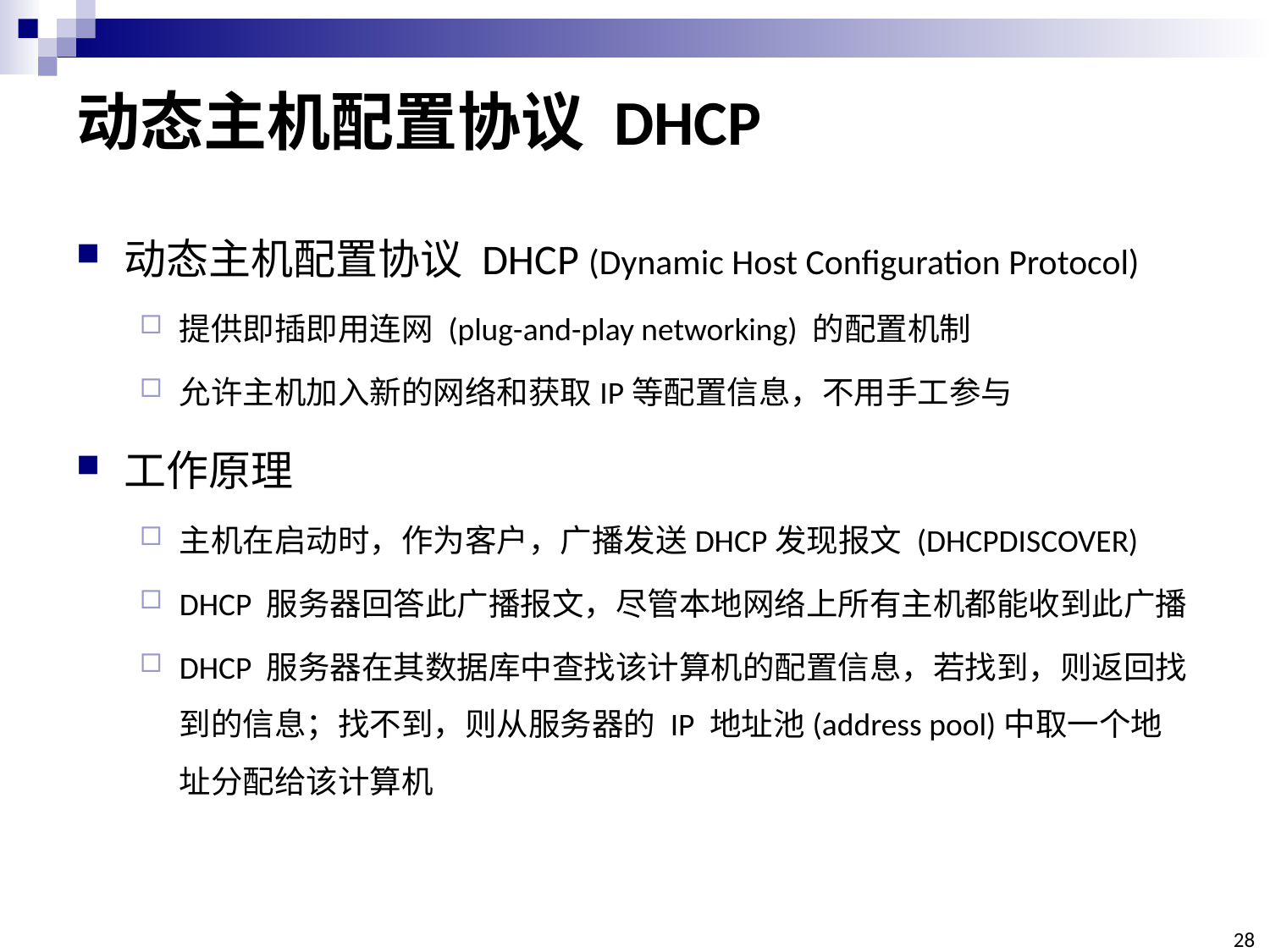

# 动态主机配置协议 DHCP
动态主机配置协议 DHCP (Dynamic Host Configuration Protocol)
提供即插即用连网 (plug-and-play networking) 的配置机制
允许主机加入新的网络和获取IP等配置信息，不用手工参与
工作原理
主机在启动时，作为客户，广播发送DHCP发现报文 (DHCPDISCOVER)
DHCP 服务器回答此广播报文，尽管本地网络上所有主机都能收到此广播
DHCP 服务器在其数据库中查找该计算机的配置信息，若找到，则返回找到的信息；找不到，则从服务器的 IP 地址池(address pool)中取一个地址分配给该计算机
28